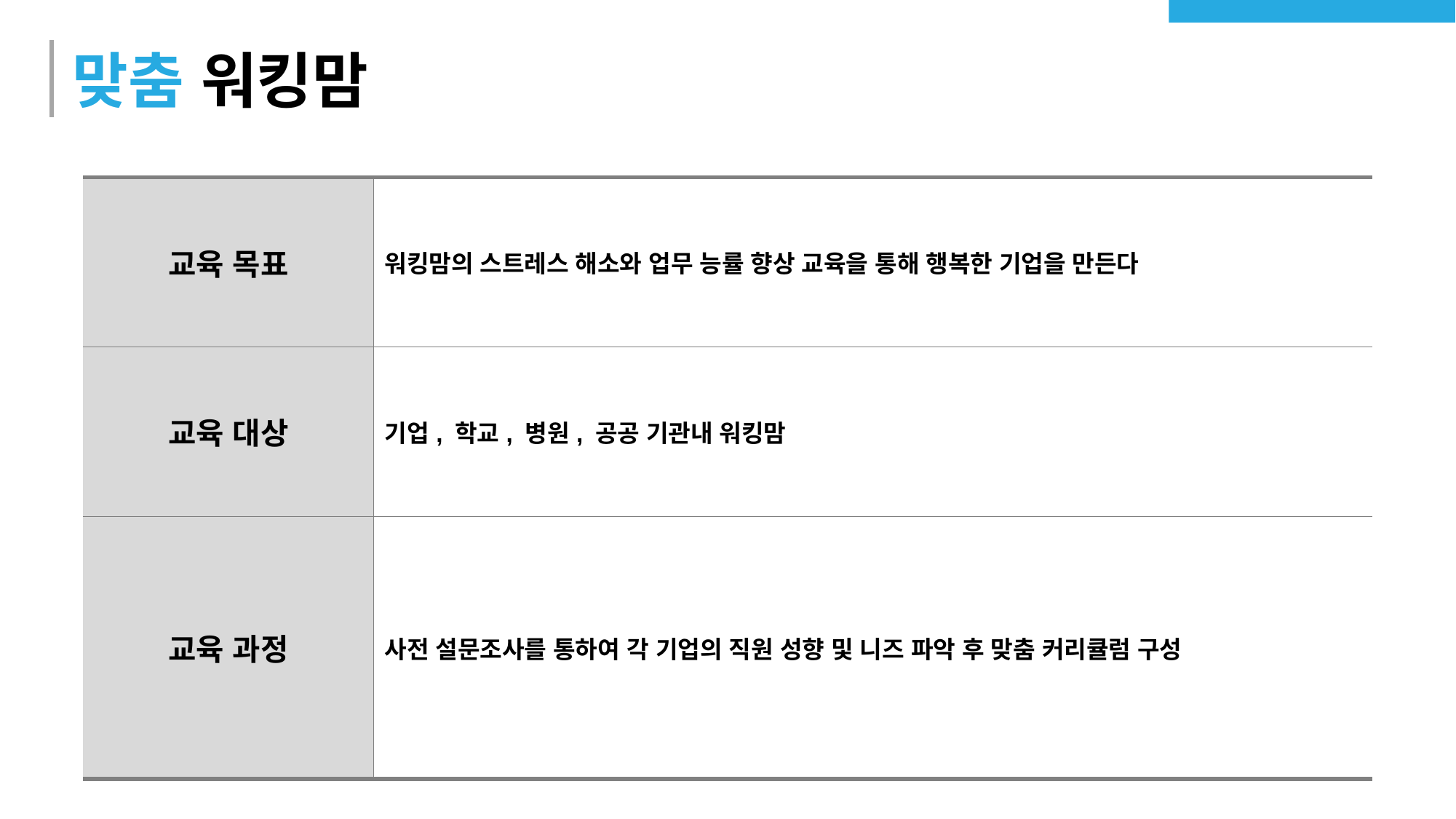

# 맞춤 워킹맘
| 교육 목표 | 워킹맘의 스트레스 해소와 업무 능률 향상 교육을 통해 행복한 기업을 만든다 |
| --- | --- |
| 교육 대상 | 기업, 학교, 병원, 공공 기관내 워킹맘 |
| 교육 과정 | 사전 설문조사를 통하여 각 기업의 직원 성향 및 니즈 파악 후 맞춤 커리큘럼 구성 |